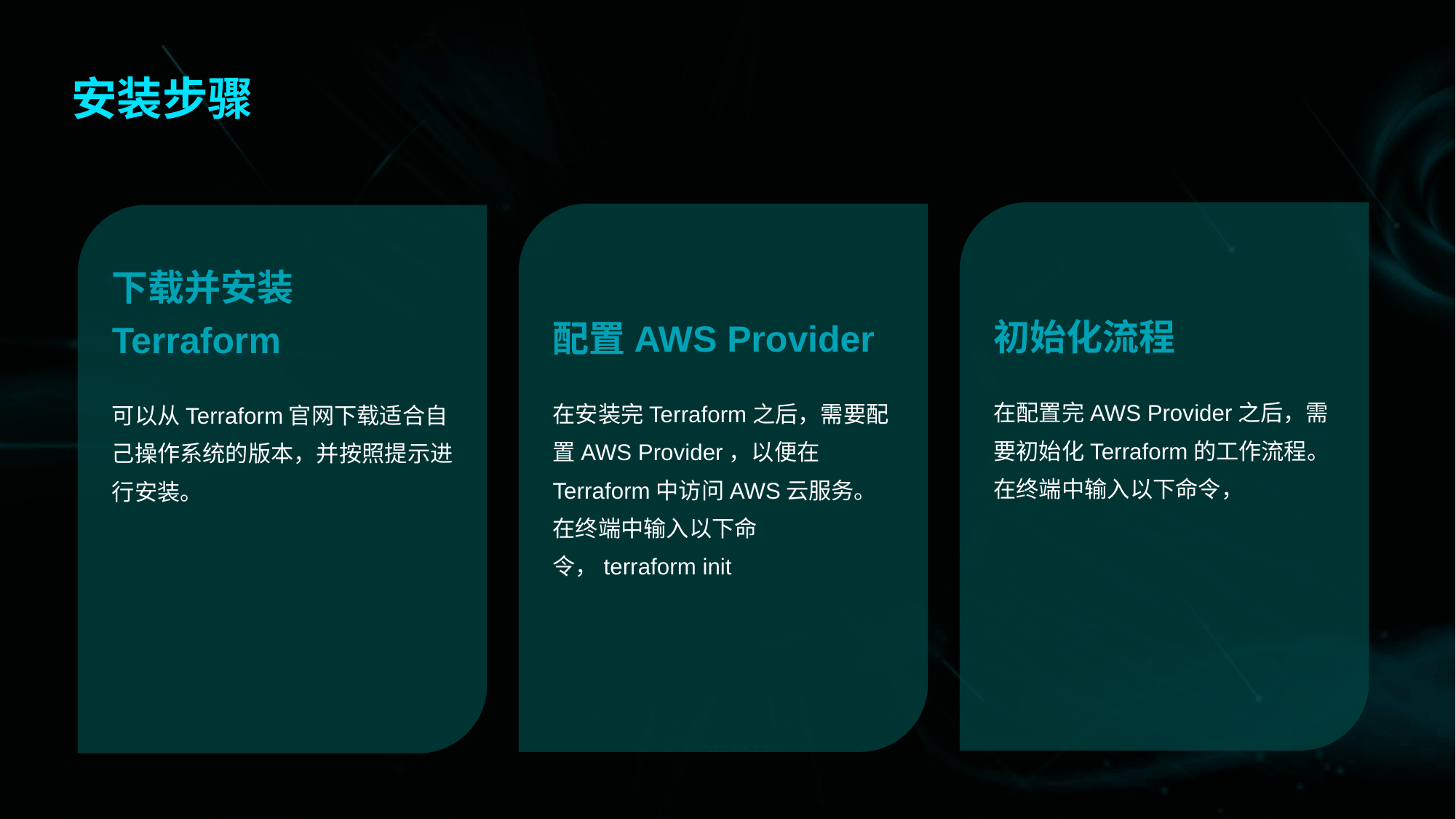

安装步骤

初始化流程
配置AWS Provider
下载并安装Terraform
在配置完AWS Provider之后，需要初始化Terraform的工作流程。在终端中输入以下命令，
在安装完Terraform之后，需要配置AWS Provider，以便在Terraform中访问AWS云服务。在终端中输入以下命令，terraform init
可以从Terraform官网下载适合自己操作系统的版本，并按照提示进行安装。